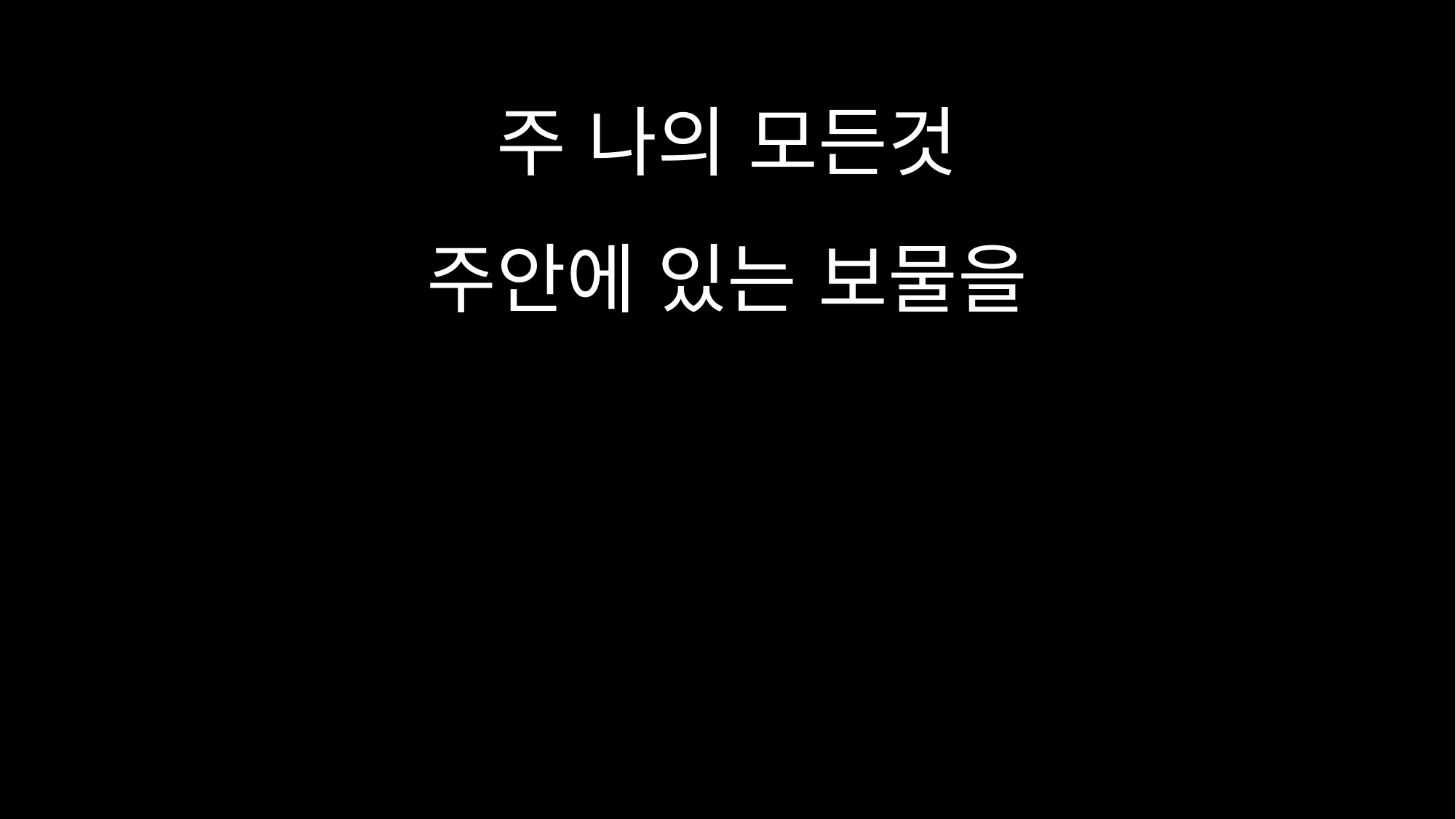

# 주 나의 모든것
주안에 있는 보물을